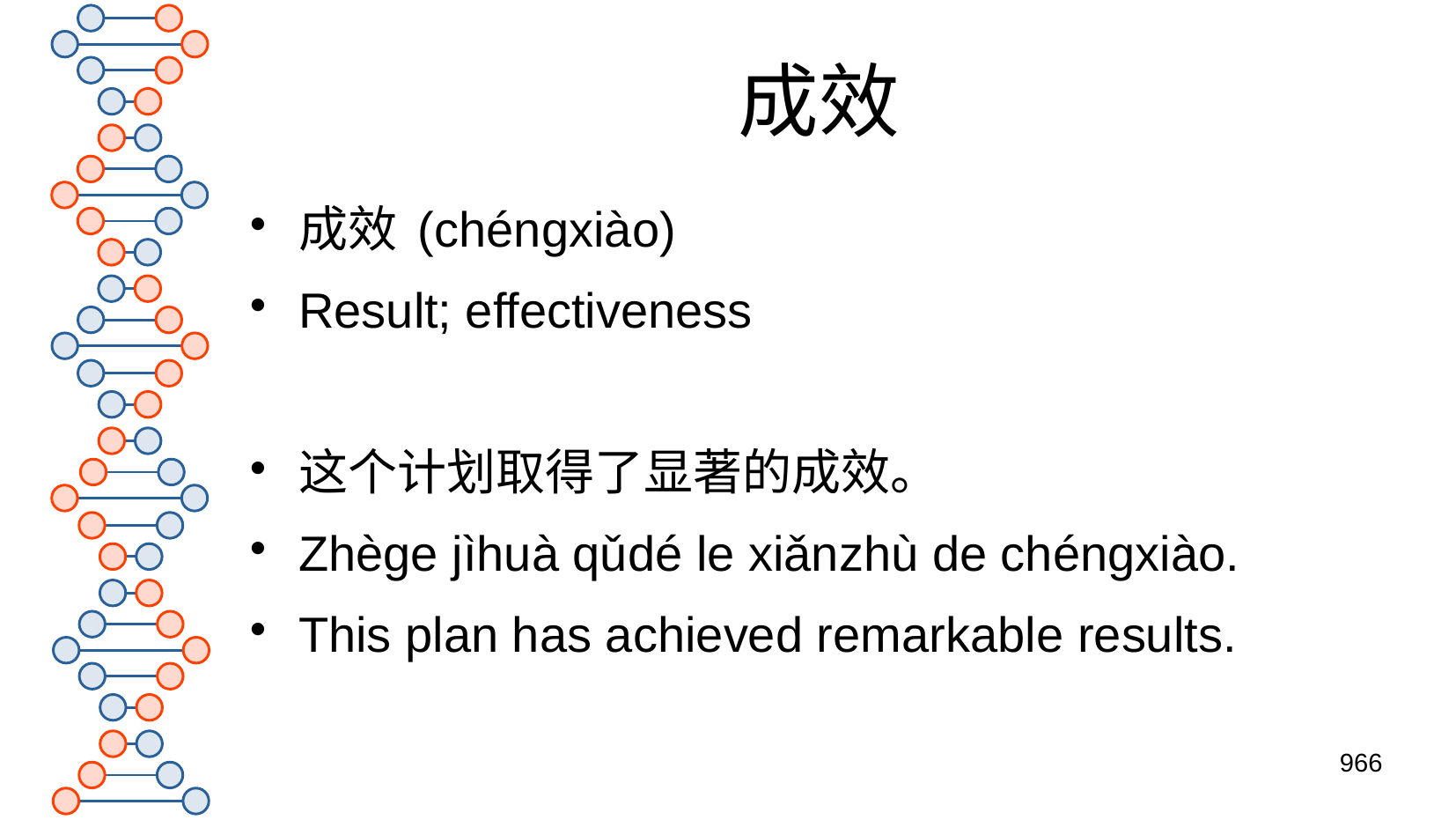

# 成效
成效 (chéngxiào)
Result; effectiveness

这个计划取得了显著的成效。
Zhège jìhuà qǔdé le xiǎnzhù de chéngxiào.
This plan has achieved remarkable results.

966